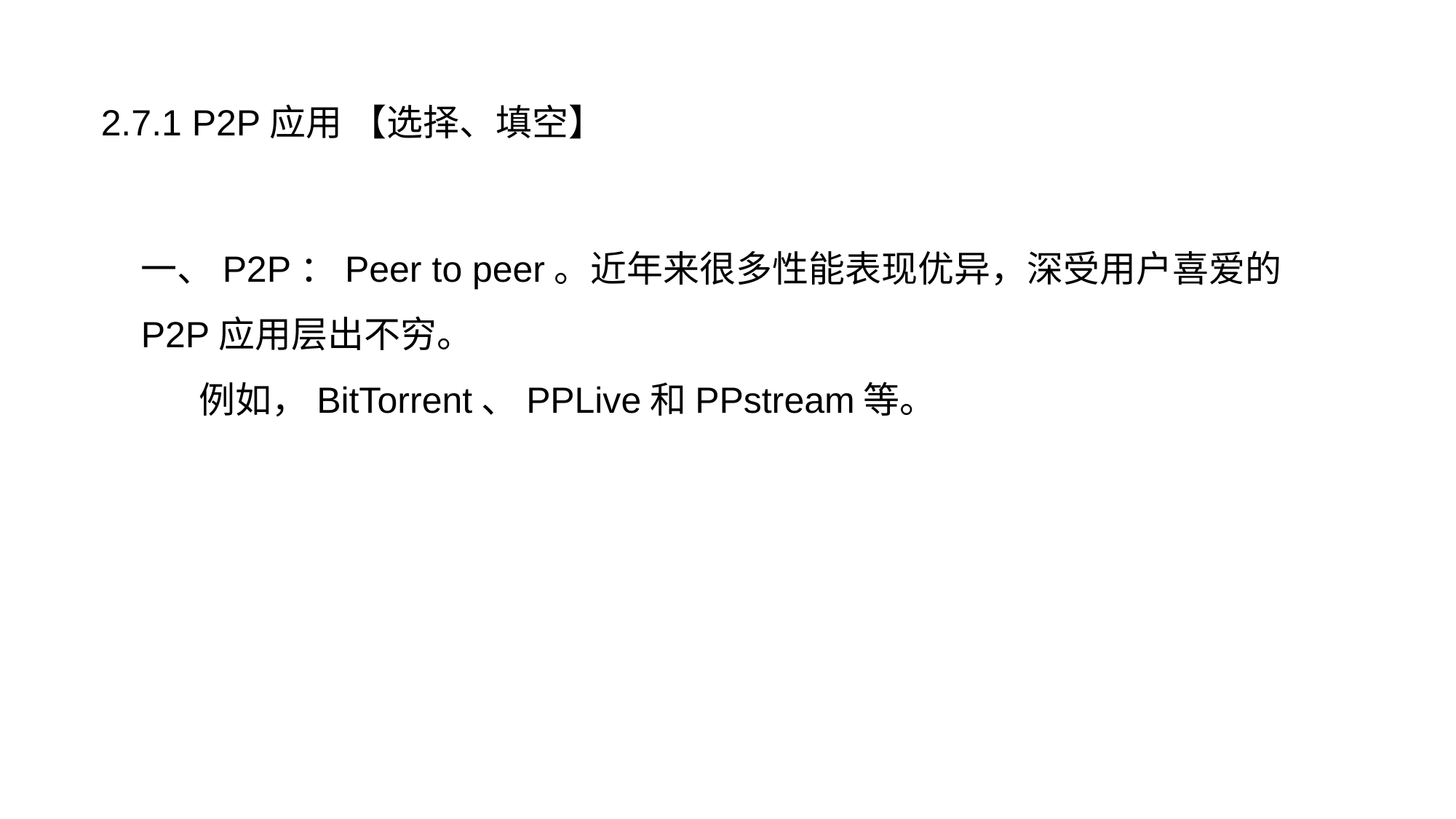

2.7.1 P2P应用 【选择、填空】
一、P2P：Peer to peer。近年来很多性能表现优异，深受用户喜爱的P2P应用层出不穷。
      例如，BitTorrent、PPLive和PPstream等。